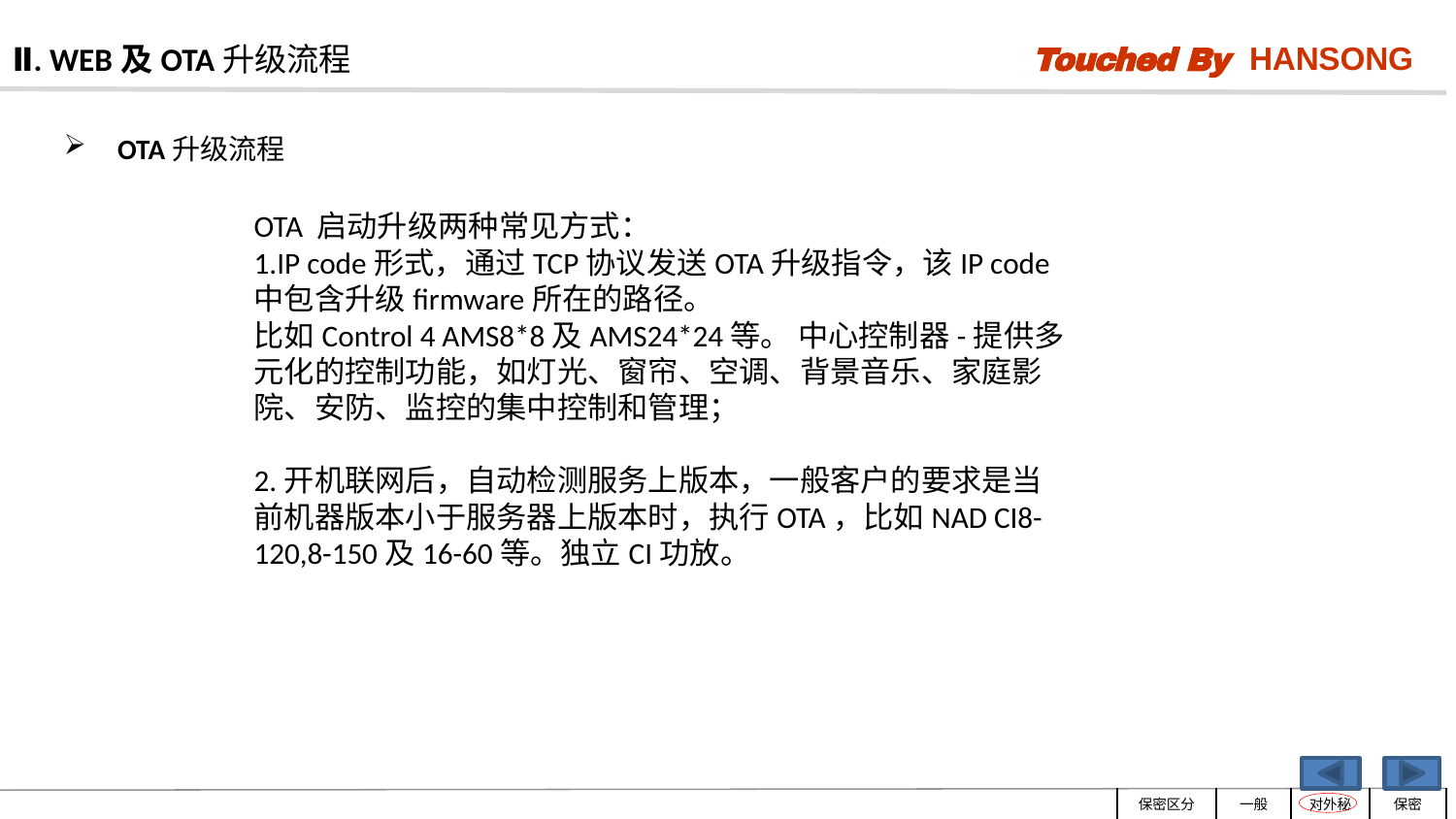

Ⅱ. WEB及OTA升级流程

 OTA升级流程
OTA 启动升级两种常见方式：
1.IP code形式，通过TCP协议发送OTA升级指令，该IP code中包含升级firmware所在的路径。
比如Control 4 AMS8*8及AMS24*24等。 中心控制器-提供多元化的控制功能，如灯光、窗帘、空调、背景音乐、家庭影院、安防、监控的集中控制和管理；

2.开机联网后，自动检测服务上版本，一般客户的要求是当前机器版本小于服务器上版本时，执行OTA，比如NAD CI8-120,8-150及16-60等。独立CI功放。